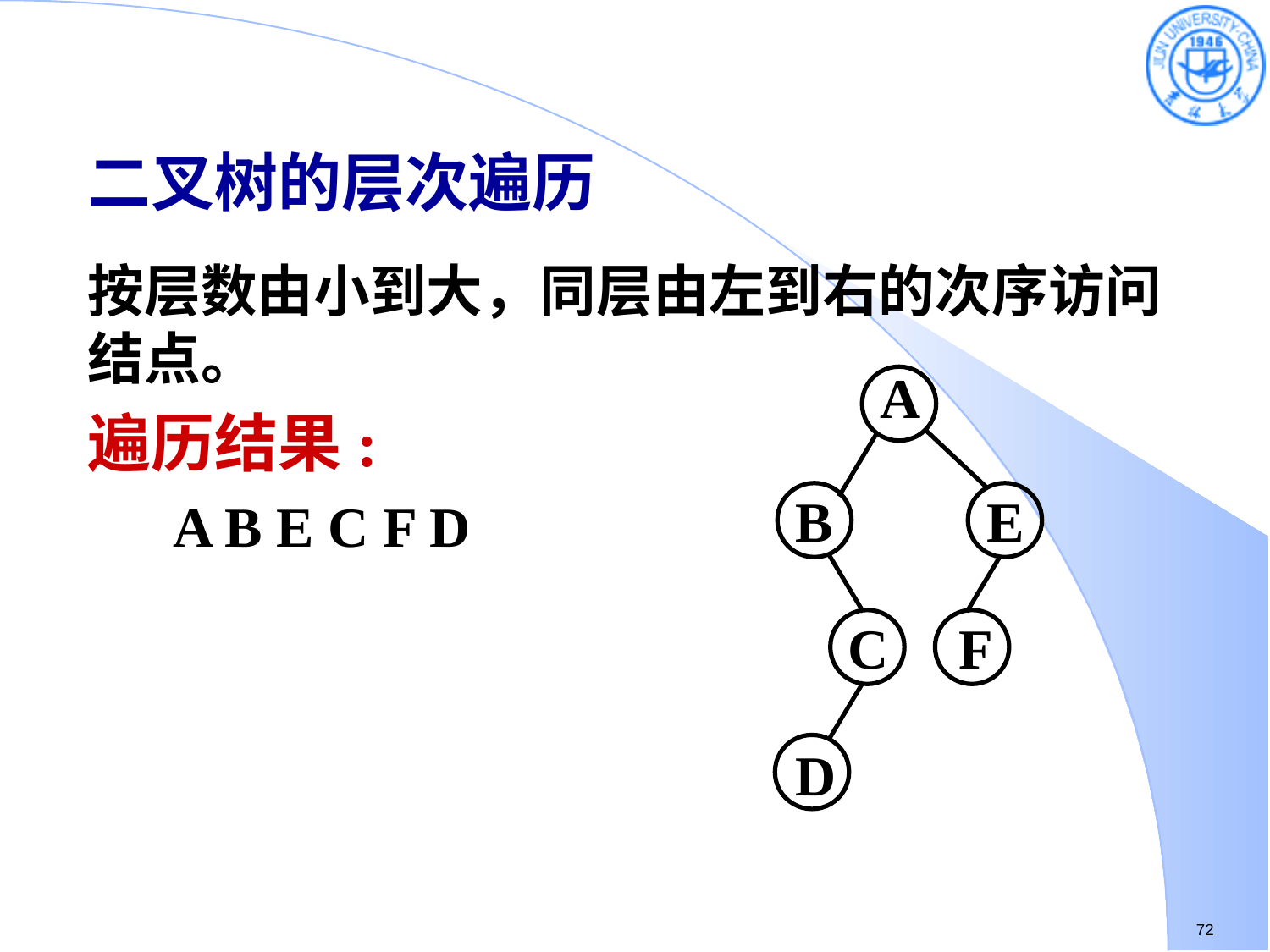

二叉树的层次遍历
按层数由小到大，同层由左到右的次序访问结点。
遍历结果:
      A B E C F D
A

B
E

C
F

D